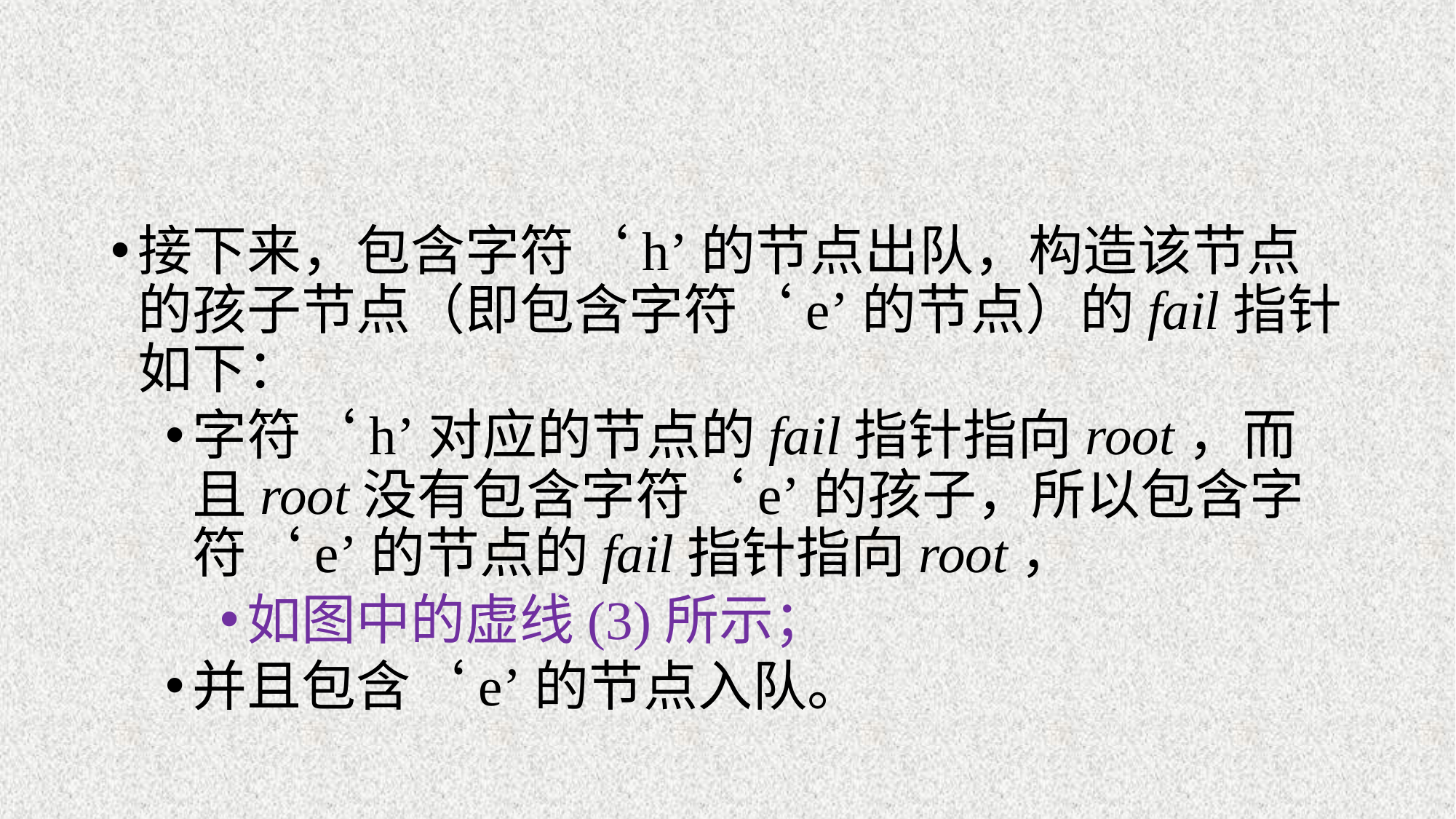

#
接下来，包含字符‘h’的节点出队，构造该节点的孩子节点（即包含字符‘e’的节点）的fail指针如下：
字符‘h’对应的节点的fail指针指向root，而且root没有包含字符‘e’的孩子，所以包含字符‘e’的节点的fail指针指向root，
如图中的虚线(3)所示；
并且包含‘e’的节点入队。